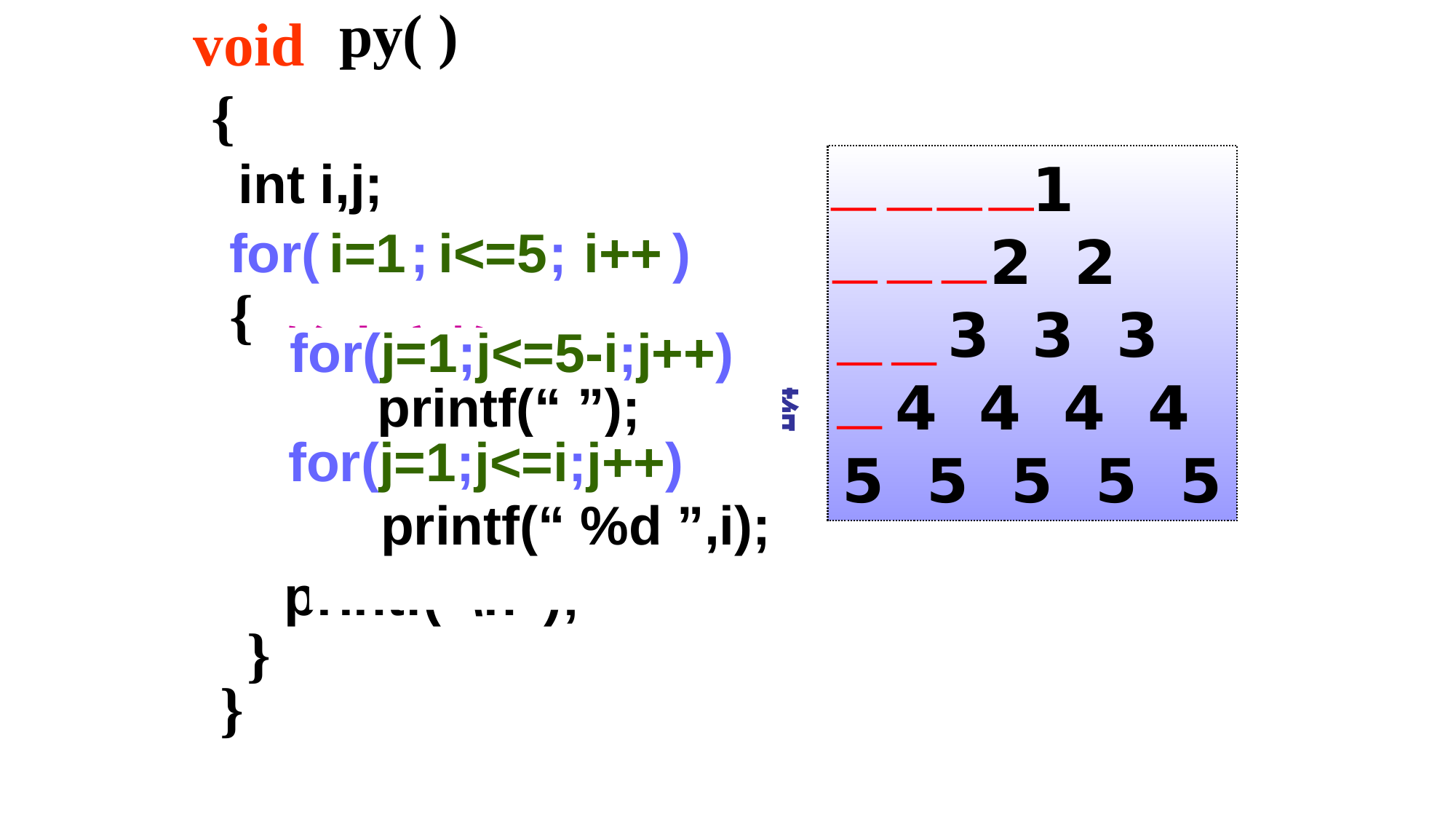

void
py( )
{
int i,j;
  1
  2  2
  3  3  3
 4  4  4  4
5  5  5  5  5

for(      ;        ;       )
i=1
i<=5
i++
{

输出空格
(5-i)个
 for(j=1;j<=5-i;j++)

输出5之内的数字金字塔
        printf(“ ”);

输出数字
i
i个

for(j=1;j<=i;j++)

    printf(“ %d ”,i);
换行
printf(“\n”);
}

}